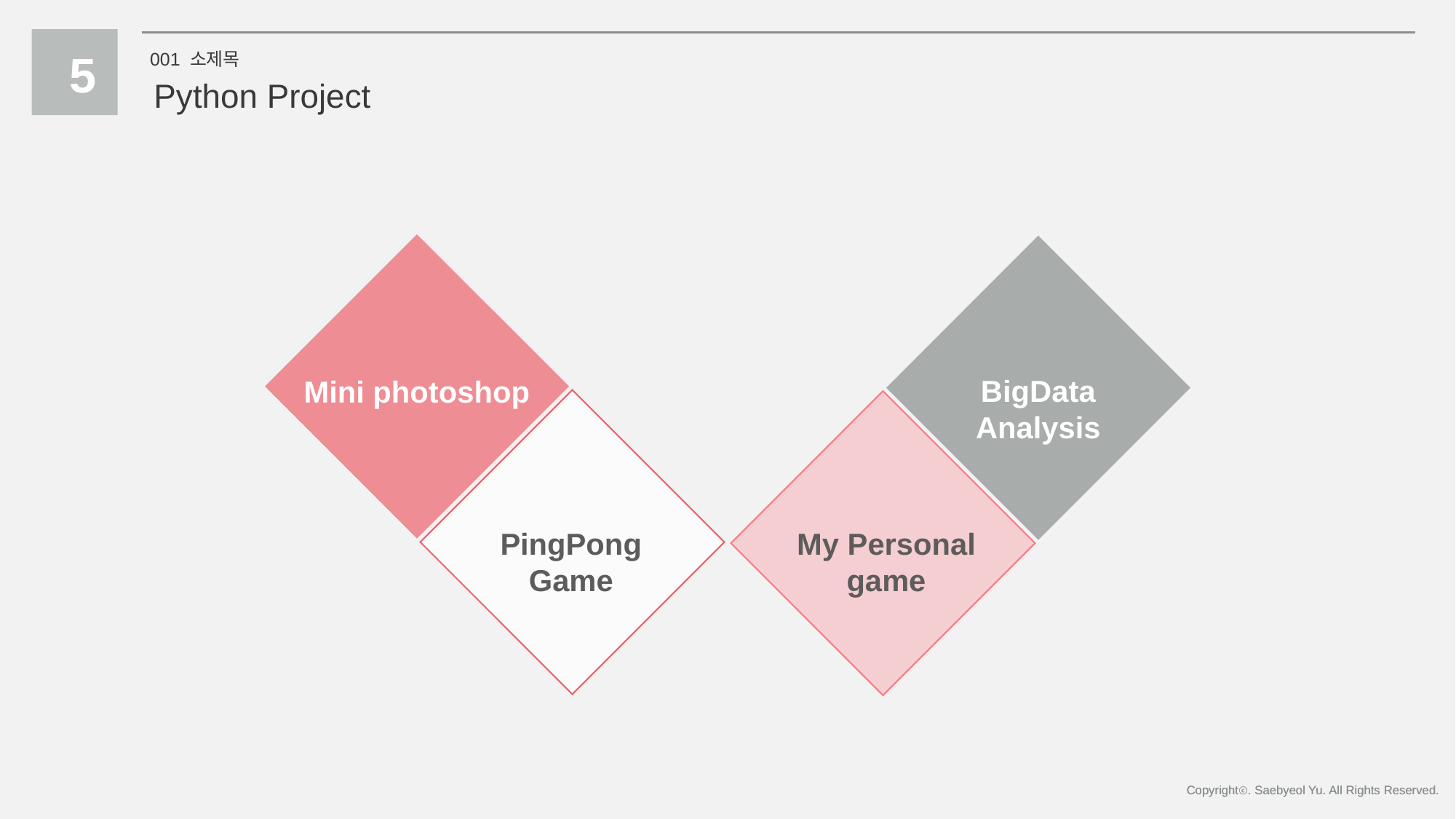

5
001 소제목
Python Project

BigData
Analysis
Mini photoshop

PingPong
Game
My Personal
game
Copyrightⓒ. Saebyeol Yu. All Rights Reserved.